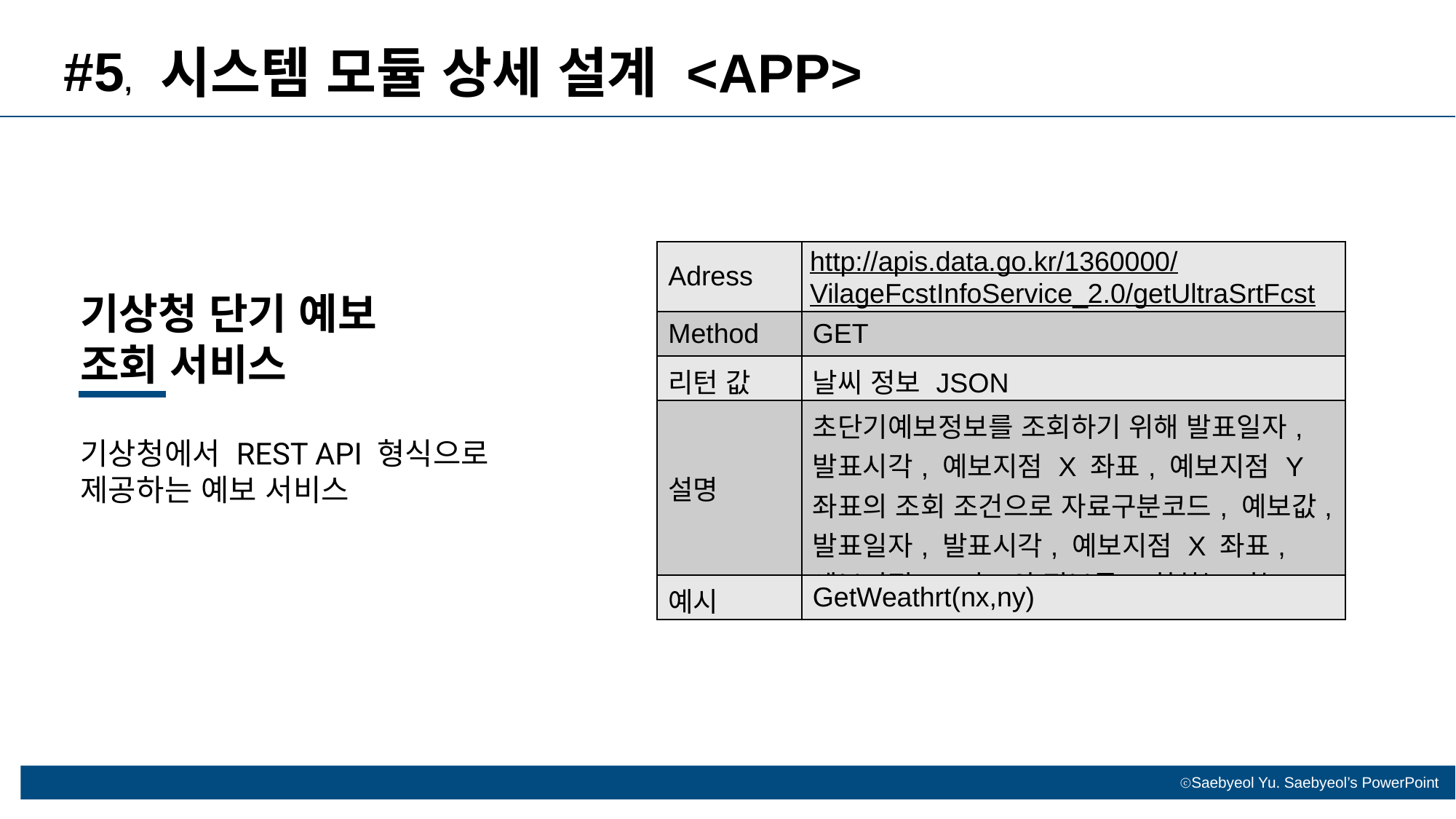

#5,
시스템 모듈 상세 설계 <APP>
| Adress | http://apis.data.go.kr/1360000/VilageFcstInfoService\_2.0/getUltraSrtFcst |
| --- | --- |
| Method | GET |
| 리턴 값 | 날씨 정보 JSON |
| 설명 | 초단기예보정보를 조회하기 위해 발표일자, 발표시각, 예보지점 X 좌표, 예보지점 Y 좌표의 조회 조건으로 자료구분코드, 예보값, 발표일자, 발표시각, 예보지점 X 좌표, 예보지점 Y 좌표의 정보를 조회하는 기능 |
| 예시 | GetWeathrt(nx,ny) |
기상청 단기 예보 조회 서비스
기상청에서 REST API 형식으로
제공하는 예보 서비스